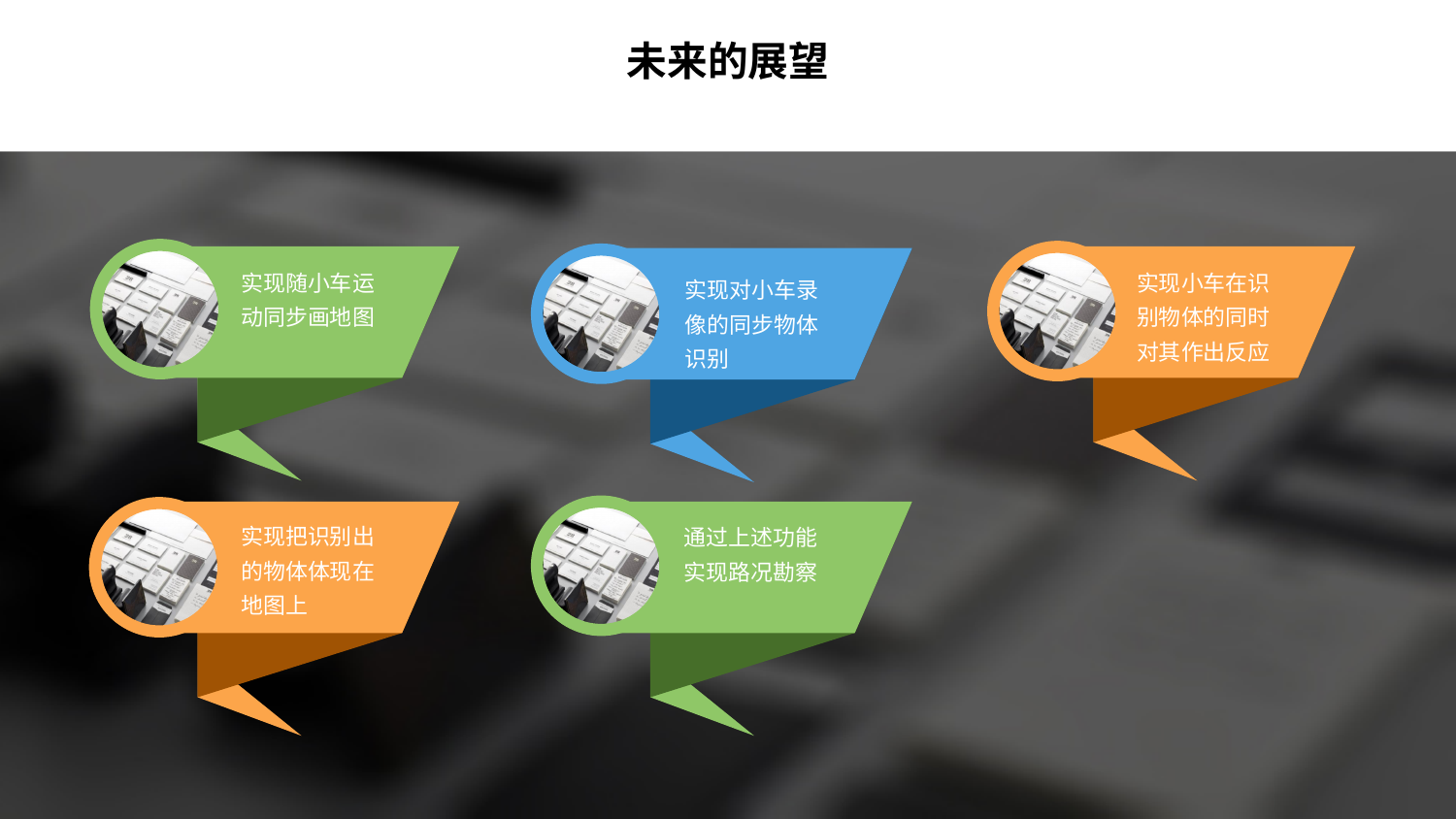

未来的展望

实现随小车运动同步画地图
实现小车在识别物体的同时对其作出反应
实现对小车录像的同步物体识别

实现把识别出的物体体现在地图上
通过上述功能实现路况勘察